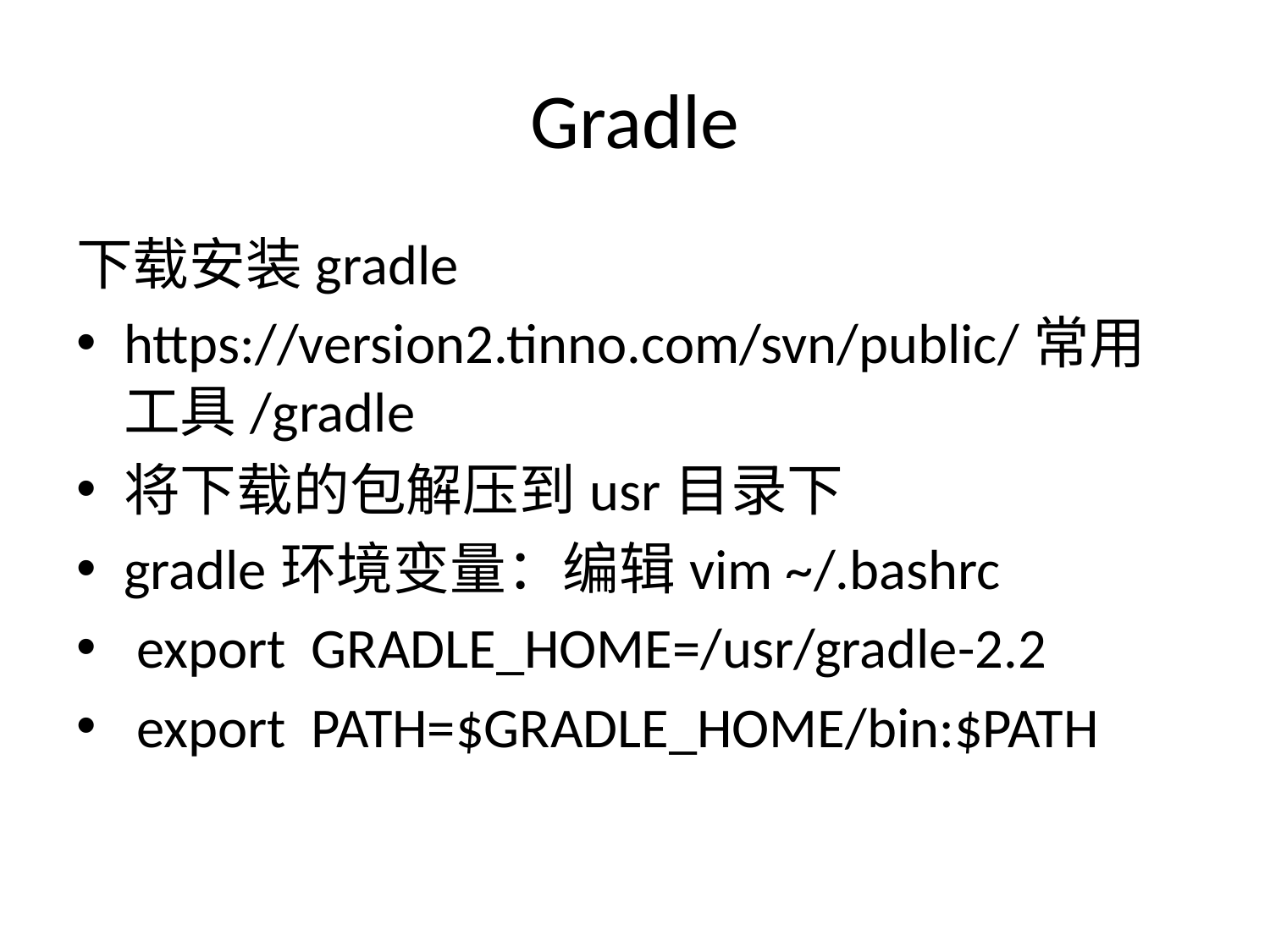

# Gradle
下载安装gradle
https://version2.tinno.com/svn/public/常用工具/gradle
将下载的包解压到usr目录下
gradle环境变量：编辑vim ~/.bashrc
 export  GRADLE_HOME=/usr/gradle-2.2
 export  PATH=$GRADLE_HOME/bin:$PATH